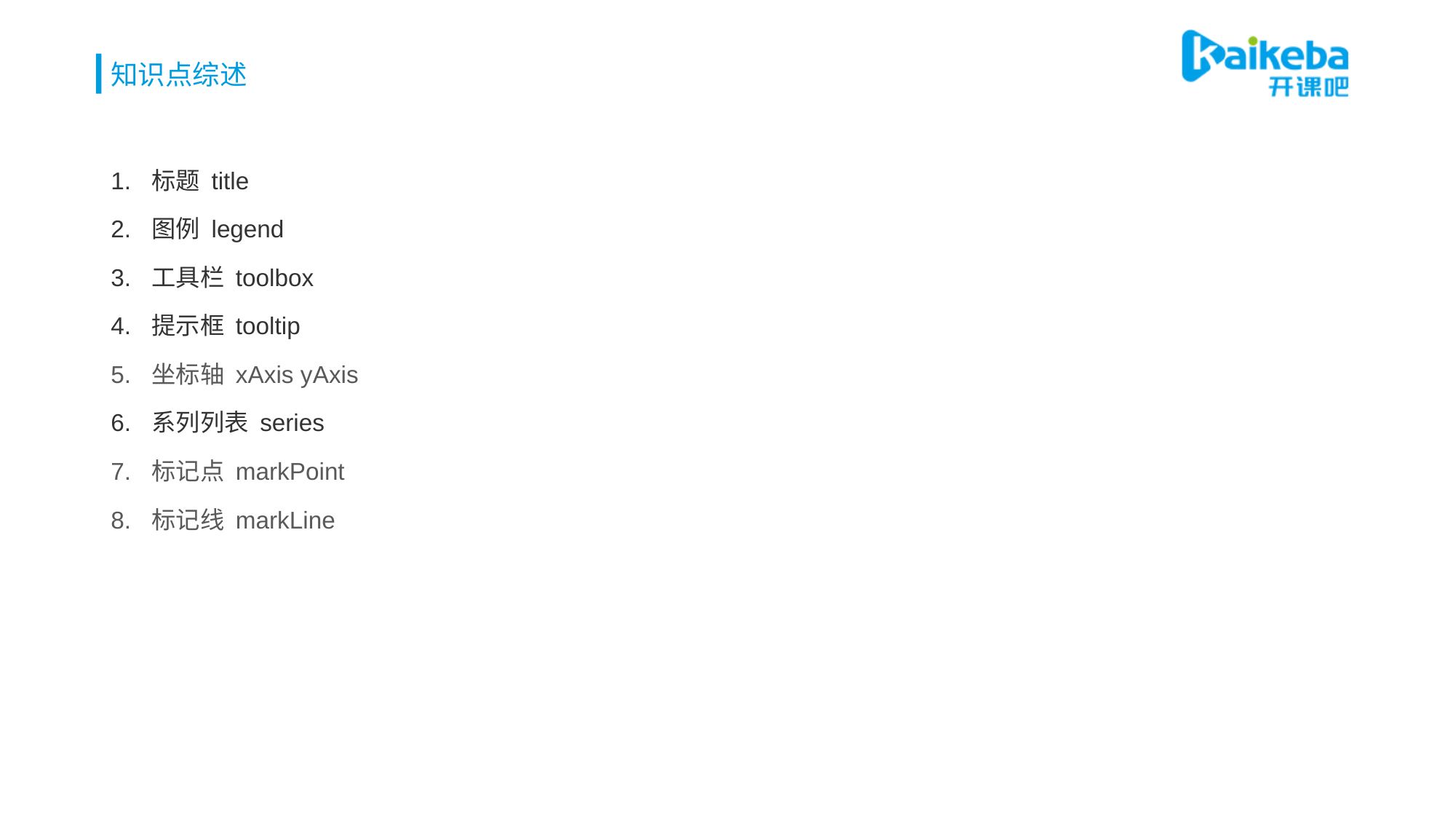

# 知识点综述
标题 title
图例 legend
工具栏 toolbox
提示框 tooltip
坐标轴 xAxis yAxis
系列列表 series
标记点 markPoint
标记线 markLine